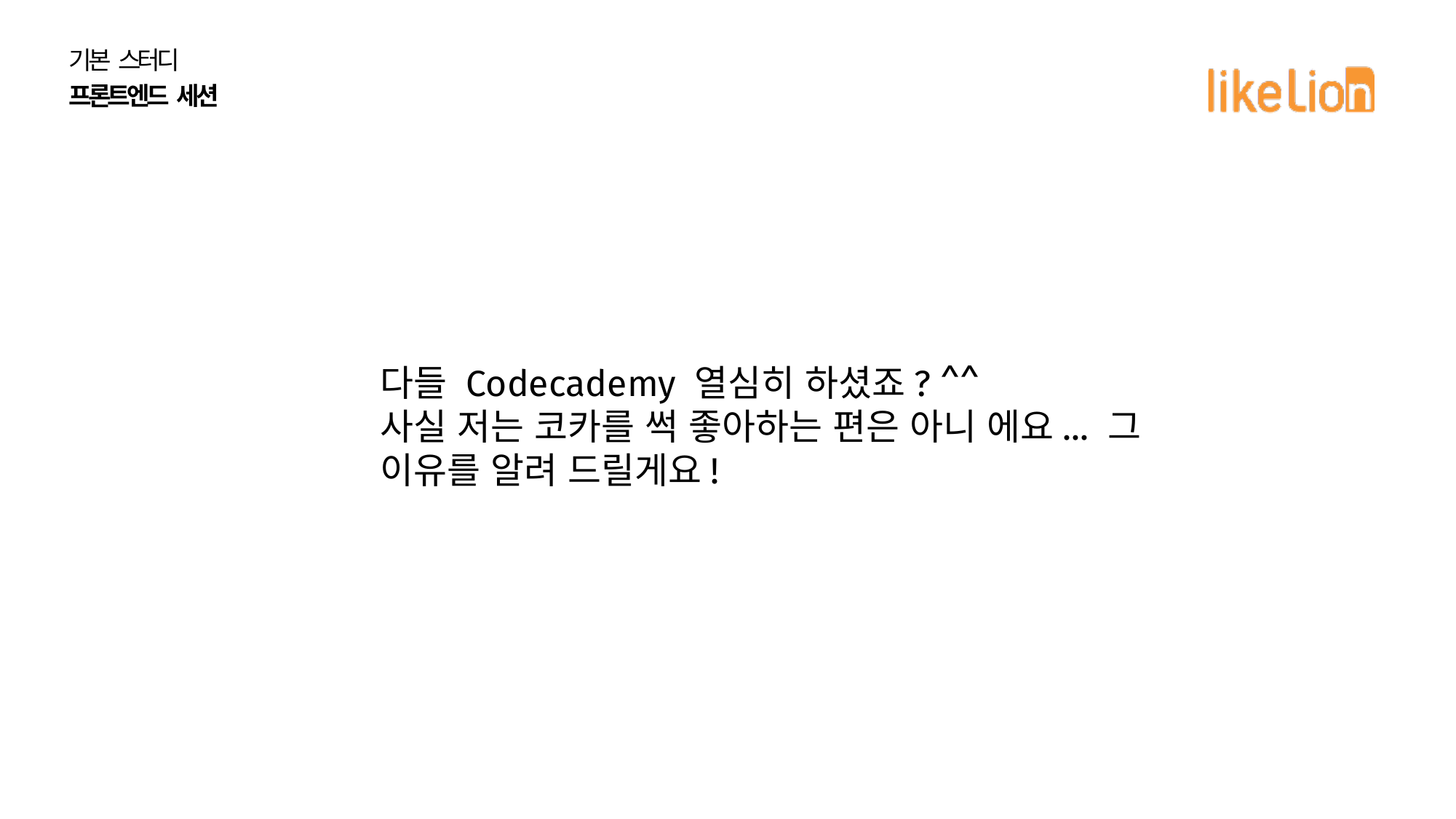

기본 스터디
프론트엔드 세션

다들 Codecademy 열심히 하셨죠? ^^
사실 저는 코카를 썩 좋아하는 편은 아니 에요... 그 이유를 알려 드릴게요!